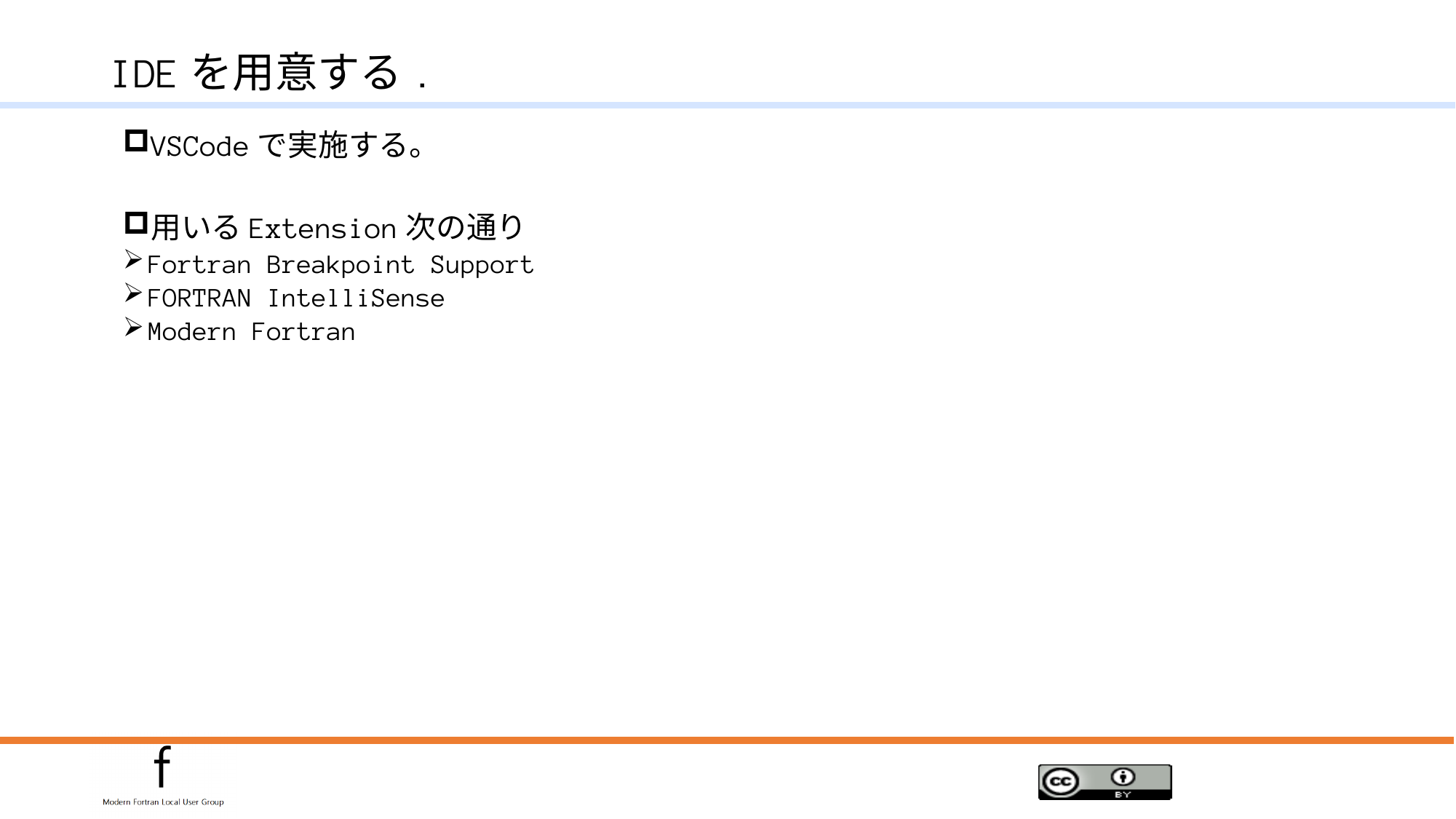

# IDEを用意する.
VSCodeで実施する。

用いるExtension次の通り
Fortran Breakpoint Support
FORTRAN IntelliSense
Modern Fortran